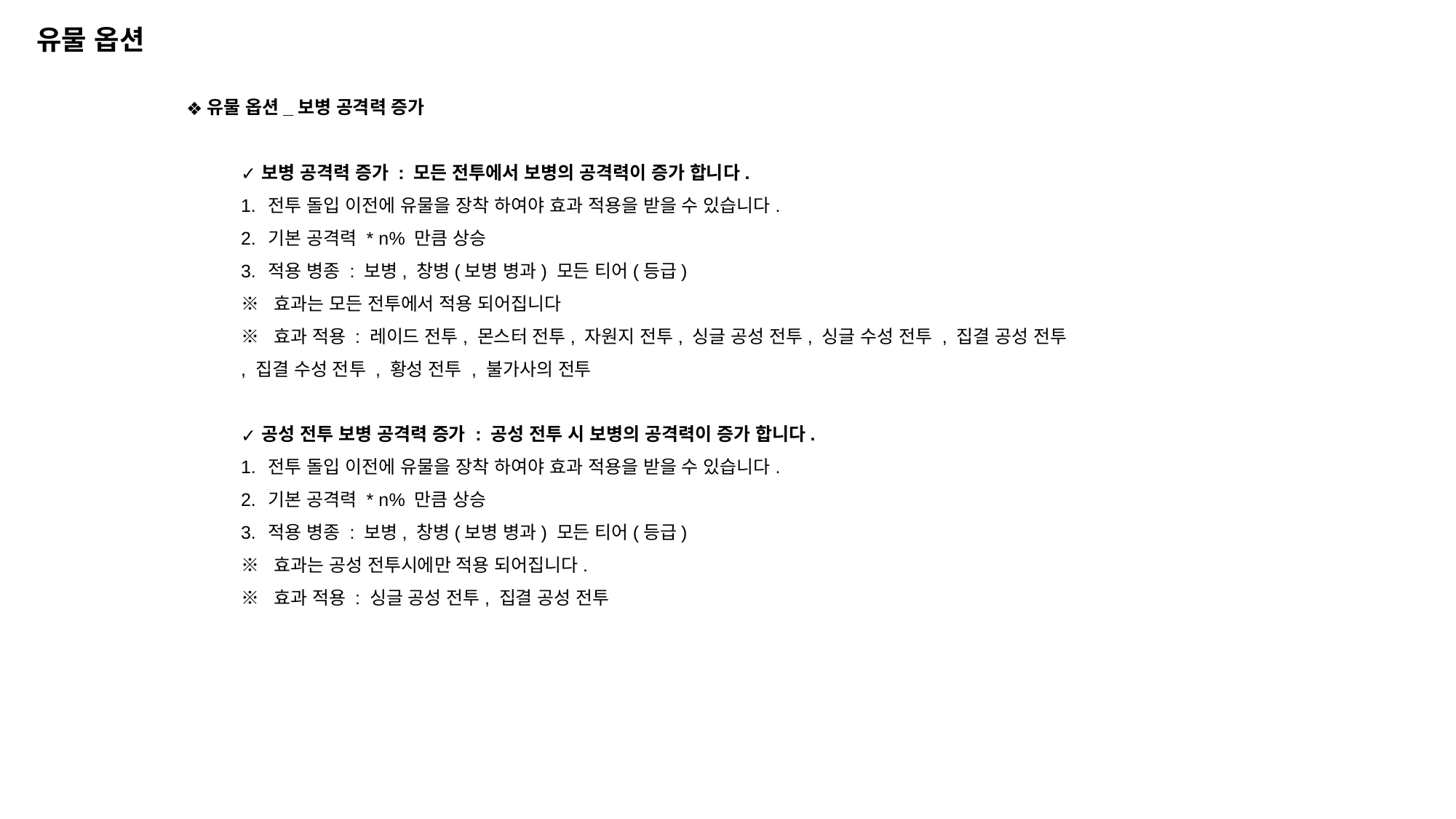

유물 옵션
유물 옵션_보병 공격력 증가

보병 공격력 증가 : 모든 전투에서 보병의 공격력이 증가 합니다.
전투 돌입 이전에 유물을 장착 하여야 효과 적용을 받을 수 있습니다.
기본 공격력 * n% 만큼 상승
적용 병종 : 보병, 창병(보병 병과) 모든 티어(등급)
※  효과는 모든 전투에서 적용 되어집니다
※  효과 적용 : 레이드 전투, 몬스터 전투, 자원지 전투, 싱글 공성 전투, 싱글 수성 전투 , 집결 공성 전투
, 집결 수성 전투 , 황성 전투 , 불가사의 전투

공성 전투 보병 공격력 증가 : 공성 전투 시 보병의 공격력이 증가 합니다.
전투 돌입 이전에 유물을 장착 하여야 효과 적용을 받을 수 있습니다.
기본 공격력 * n% 만큼 상승
적용 병종 : 보병, 창병(보병 병과) 모든 티어(등급)
※  효과는 공성 전투시에만 적용 되어집니다.
※  효과 적용 : 싱글 공성 전투, 집결 공성 전투